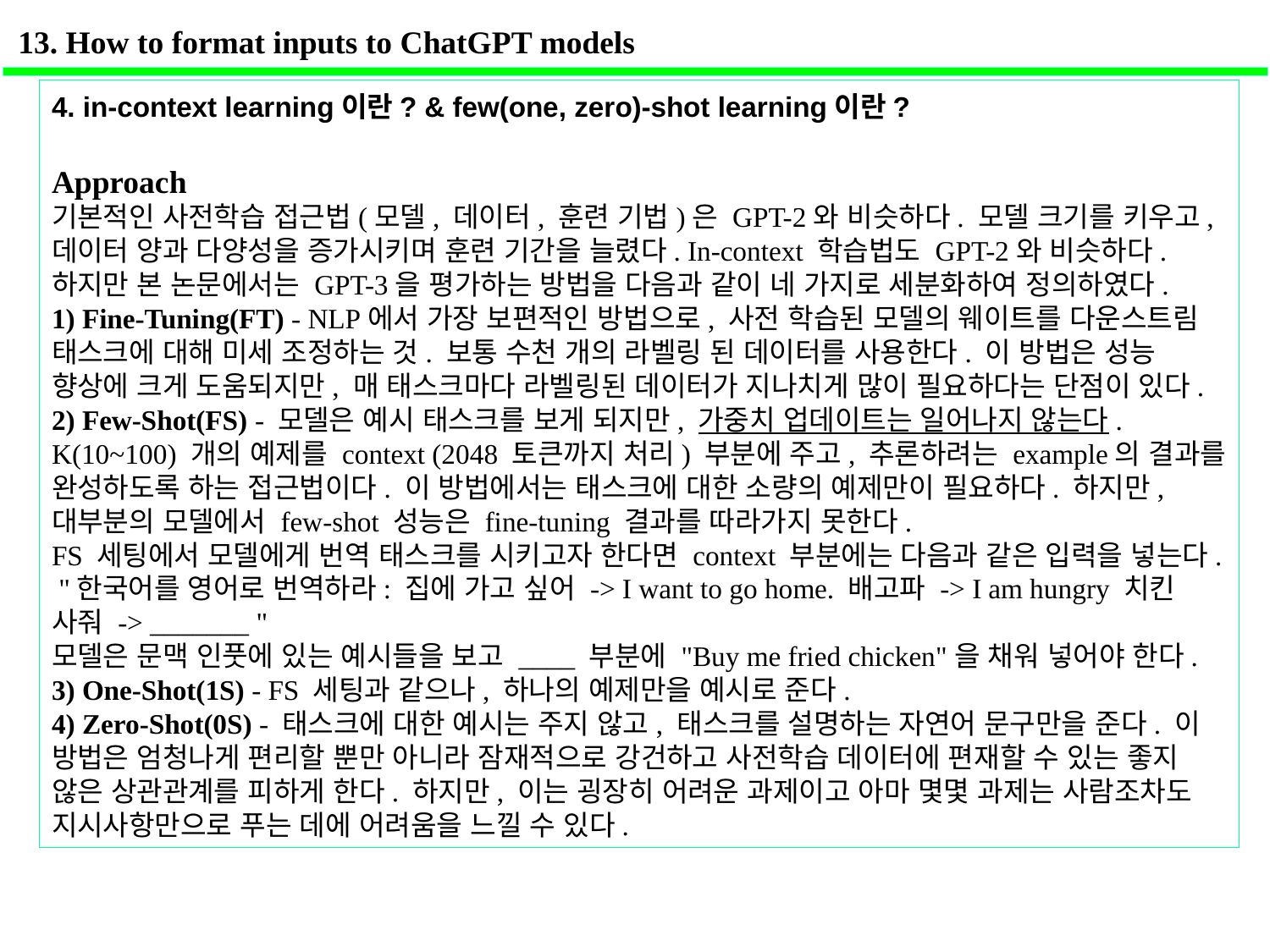

13. How to format inputs to ChatGPT models

4. in-context learning이란? & few(one, zero)-shot learning이란?

Approach
기본적인 사전학습 접근법(모델, 데이터, 훈련 기법)은 GPT-2와 비슷하다. 모델 크기를 키우고, 데이터 양과 다양성을 증가시키며 훈련 기간을 늘렸다. In-context 학습법도 GPT-2와 비슷하다. 하지만 본 논문에서는 GPT-3을 평가하는 방법을 다음과 같이 네 가지로 세분화하여 정의하였다.
1) Fine-Tuning(FT) - NLP에서 가장 보편적인 방법으로, 사전 학습된 모델의 웨이트를 다운스트림 태스크에 대해 미세 조정하는 것. 보통 수천 개의 라벨링 된 데이터를 사용한다. 이 방법은 성능 향상에 크게 도움되지만, 매 태스크마다 라벨링된 데이터가 지나치게 많이 필요하다는 단점이 있다.
2) Few-Shot(FS) - 모델은 예시 태스크를 보게 되지만, 가중치 업데이트는 일어나지 않는다. K(10~100) 개의 예제를 context (2048 토큰까지 처리) 부분에 주고, 추론하려는 example의 결과를 완성하도록 하는 접근법이다. 이 방법에서는 태스크에 대한 소량의 예제만이 필요하다. 하지만, 대부분의 모델에서 few-shot 성능은 fine-tuning 결과를 따라가지 못한다.
FS 세팅에서 모델에게 번역 태스크를 시키고자 한다면 context 부분에는 다음과 같은 입력을 넣는다.
 "한국어를 영어로 번역하라: 집에 가고 싶어 -> I want to go home. 배고파 -> I am hungry 치킨 사줘 -> _______ "
모델은 문맥 인풋에 있는 예시들을 보고 ____ 부분에 "Buy me fried chicken"을 채워 넣어야 한다.
3) One-Shot(1S) - FS 세팅과 같으나, 하나의 예제만을 예시로 준다.
4) Zero-Shot(0S) - 태스크에 대한 예시는 주지 않고, 태스크를 설명하는 자연어 문구만을 준다. 이 방법은 엄청나게 편리할 뿐만 아니라 잠재적으로 강건하고 사전학습 데이터에 편재할 수 있는 좋지 않은 상관관계를 피하게 한다. 하지만, 이는 굉장히 어려운 과제이고 아마 몇몇 과제는 사람조차도 지시사항만으로 푸는 데에 어려움을 느낄 수 있다.